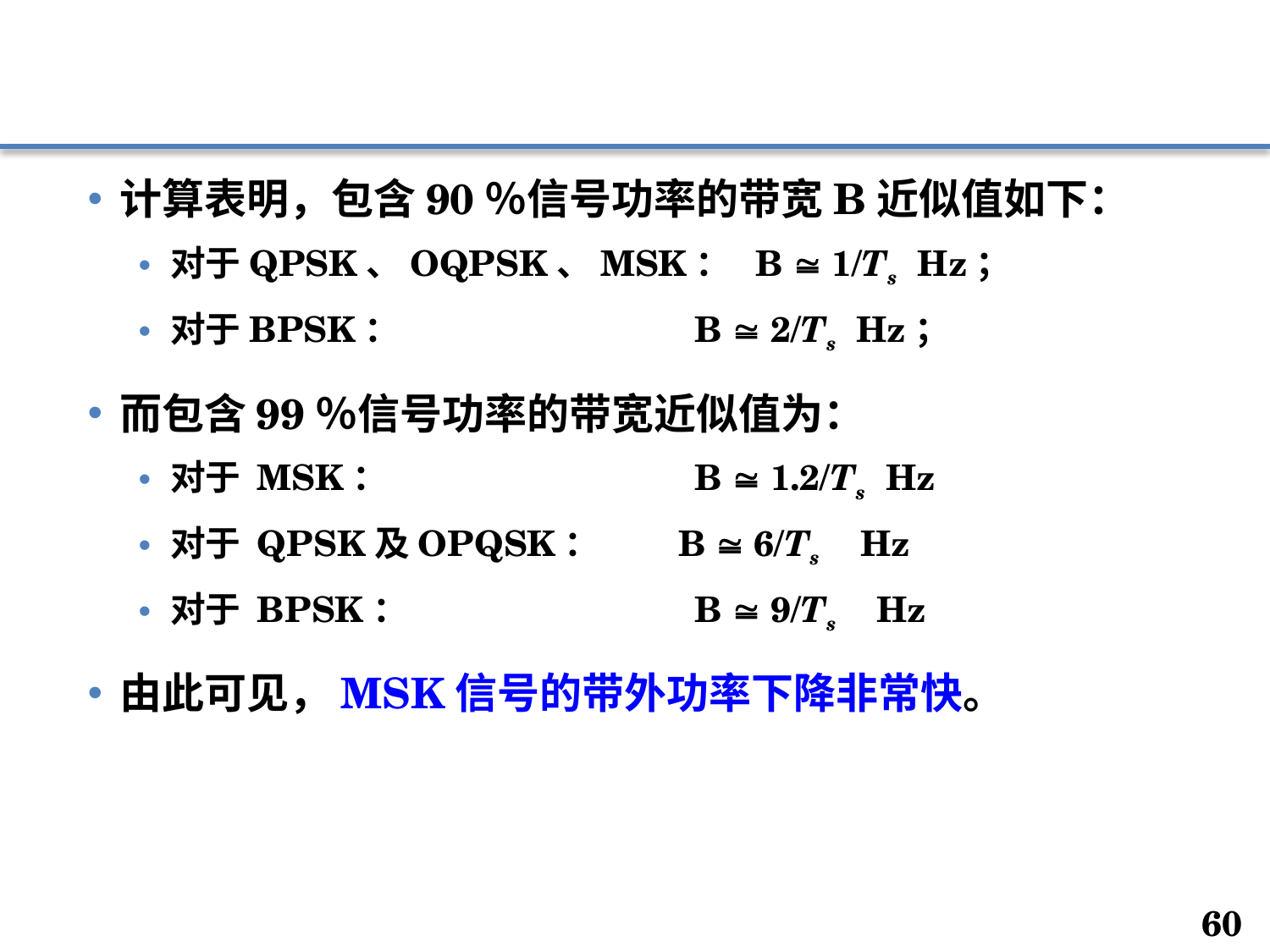

#
计算表明，包含90％信号功率的带宽B近似值如下：
对于QPSK、OQPSK、MSK：  B ≅ 1/Ts  Hz；
对于BPSK：			 B ≅ 2/Ts  Hz；
而包含99％信号功率的带宽近似值为：
对于 MSK：			 B ≅ 1.2/Ts  Hz
对于 QPSK及OPQSK：	B ≅ 6/Ts    Hz
对于 BPSK：			 B ≅ 9/Ts    Hz
由此可见，MSK信号的带外功率下降非常快。
60